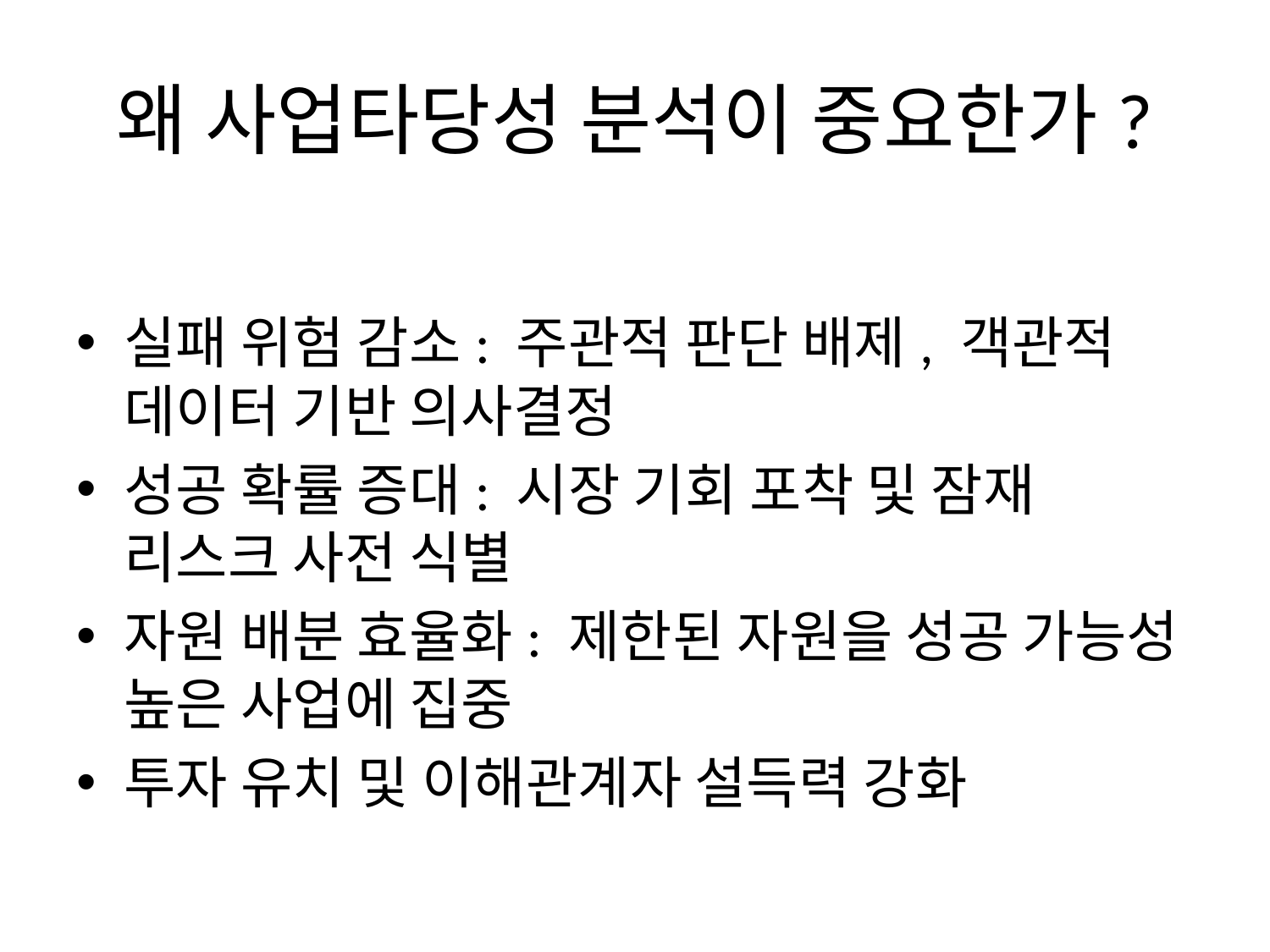

# 왜 사업타당성 분석이 중요한가?

실패 위험 감소: 주관적 판단 배제, 객관적 데이터 기반 의사결정
성공 확률 증대: 시장 기회 포착 및 잠재 리스크 사전 식별
자원 배분 효율화: 제한된 자원을 성공 가능성 높은 사업에 집중
투자 유치 및 이해관계자 설득력 강화